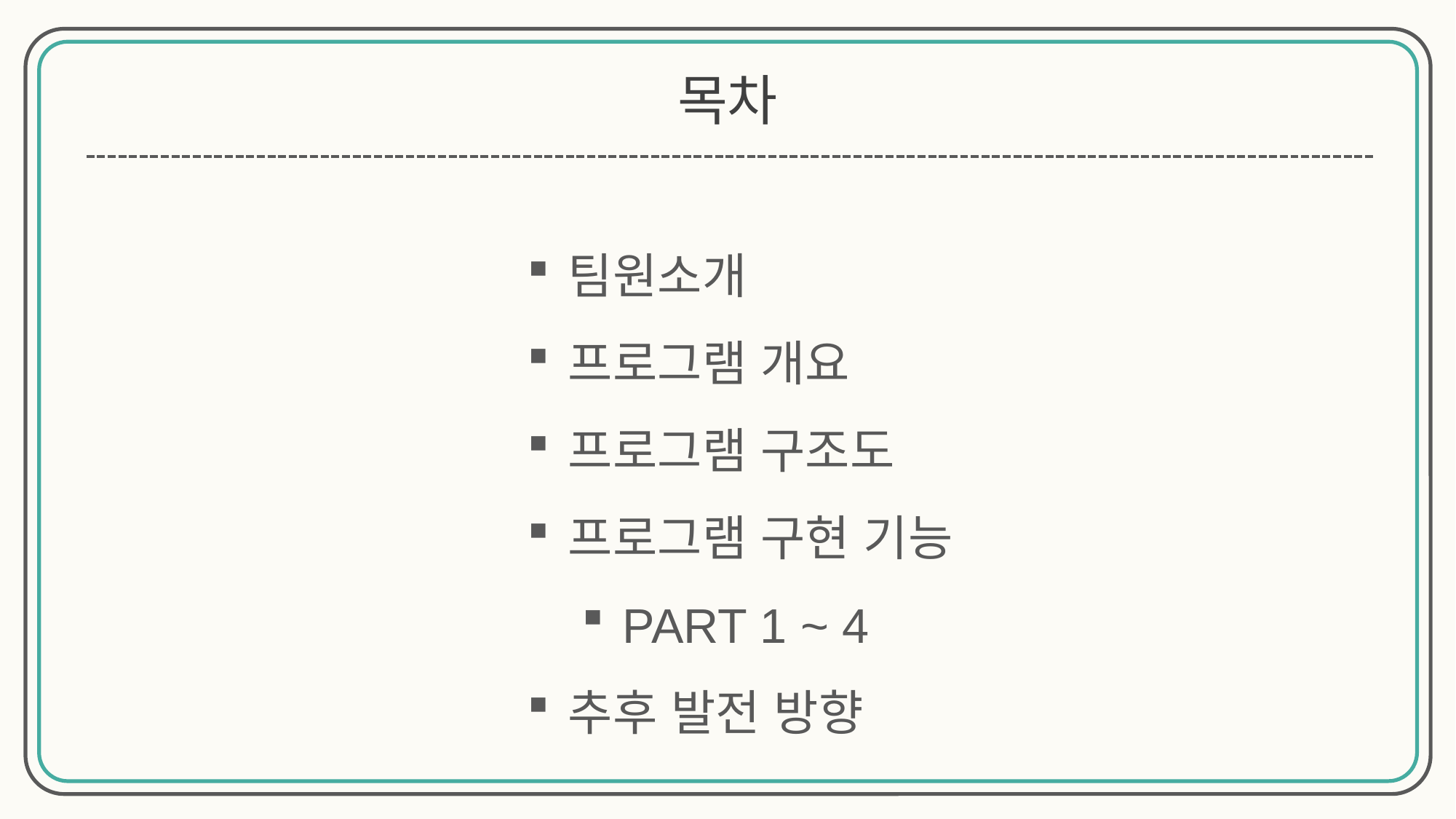

목차
팀원소개
프로그램 개요
프로그램 구조도
프로그램 구현 기능
PART 1 ~ 4
추후 발전 방향